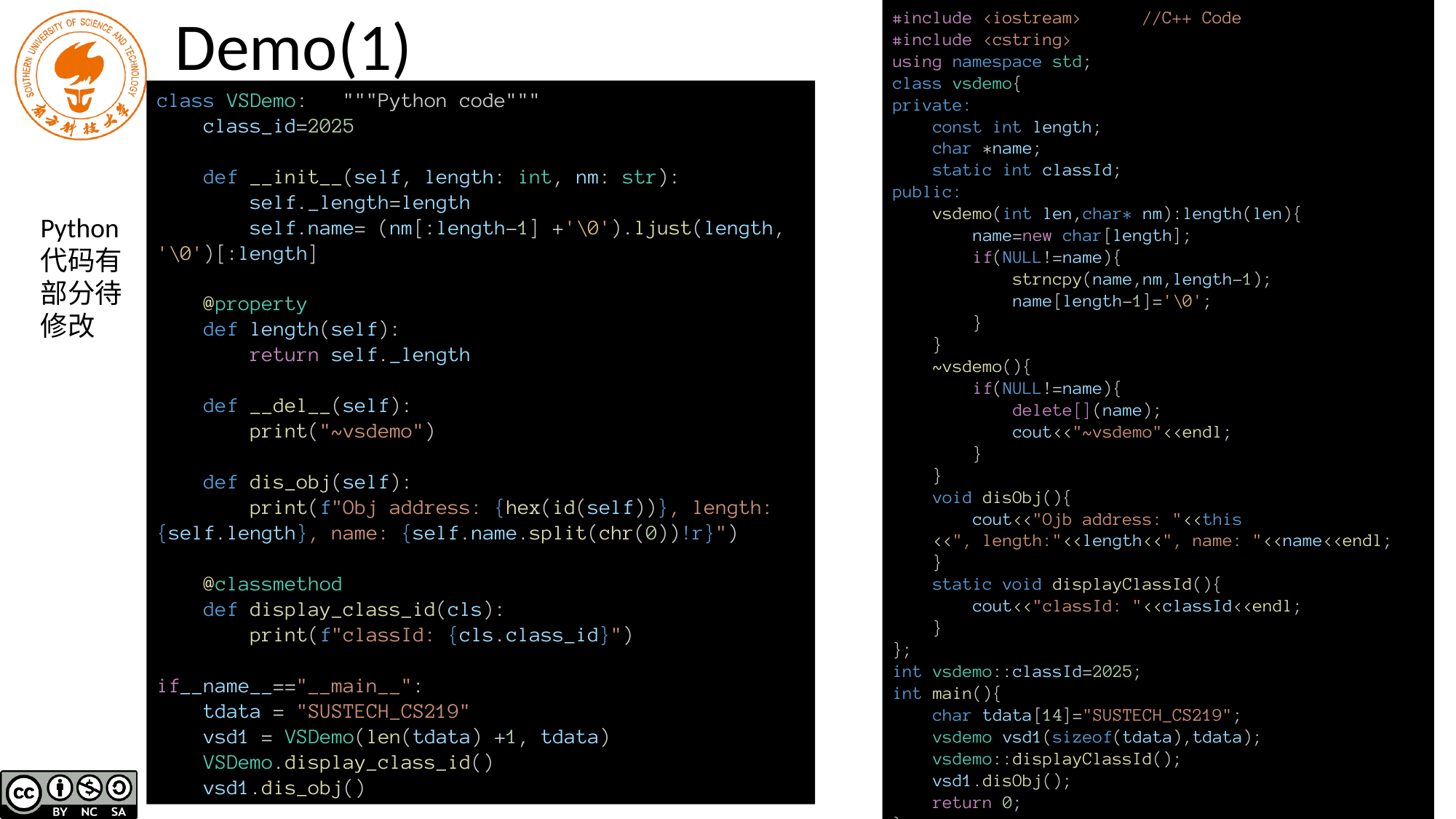

#include <iostream>      //C++ Code
#include <cstring>
using namespace std;
class vsdemo{
private:
    const int length;
    char *name;
    static int classId;
public:
    vsdemo(int len,char* nm):length(len){
        name=new char[length];
        if(NULL!=name){
            strncpy(name,nm,length-1);
            name[length-1]='\0';
        }
    }
    ~vsdemo(){
        if(NULL!=name){
            delete[](name);
            cout<<"~vsdemo"<<endl;
        }
    }
    void disObj(){
        cout<<"Ojb address: "<<this
    <<", length:"<<length<<", name: "<<name<<endl;
    }
    static void displayClassId(){
        cout<<"classId: "<<classId<<endl;
    }
};
int vsdemo::classId=2025;
int main(){
    char tdata[14]="SUSTECH_CS219";
    vsdemo vsd1(sizeof(tdata),tdata);
    vsdemo::displayClassId();
    vsd1.disObj();
    return 0;
}
# Demo(1)
class VSDemo:   """Python code"""
    class_id=2025

    def __init__(self, length: int, nm: str):
        self._length=length
        self.name= (nm[:length-1] +'\0').ljust(length, '\0')[:length]

    @property
    def length(self):
        return self._length

    def __del__(self):
        print("~vsdemo")

    def dis_obj(self):
        print(f"Obj address: {hex(id(self))}, length: {self.length}, name: {self.name.split(chr(0))!r}")

    @classmethod
    def display_class_id(cls):
        print(f"classId: {cls.class_id}")

if__name__=="__main__":
    tdata = "SUSTECH_CS219"
    vsd1 = VSDemo(len(tdata) +1, tdata)
    VSDemo.display_class_id()
    vsd1.dis_obj()
Python代码有部分待修改